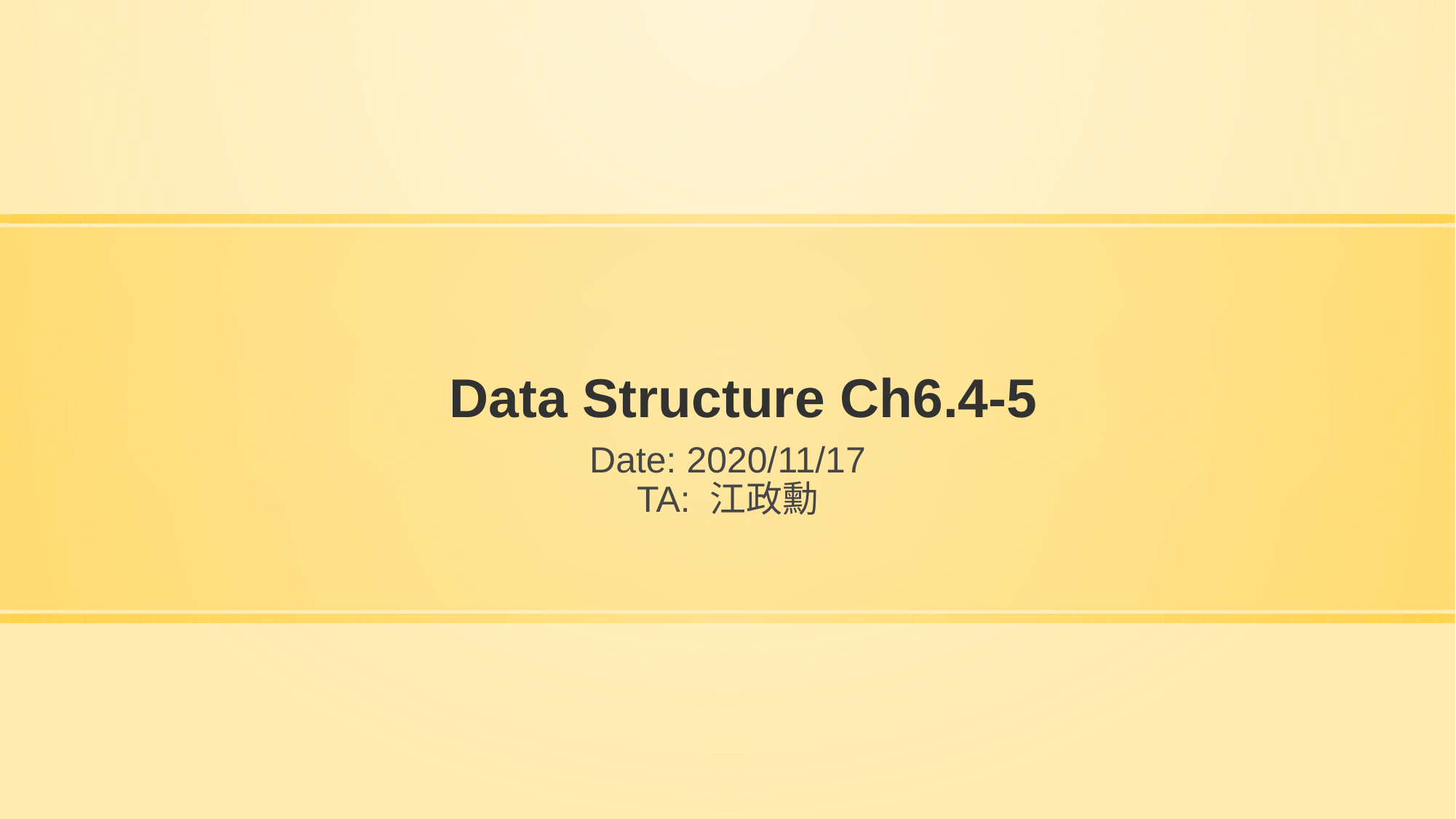

# Data Structure Ch6.4-5
Date: 2020/11/17
TA: 江政勳